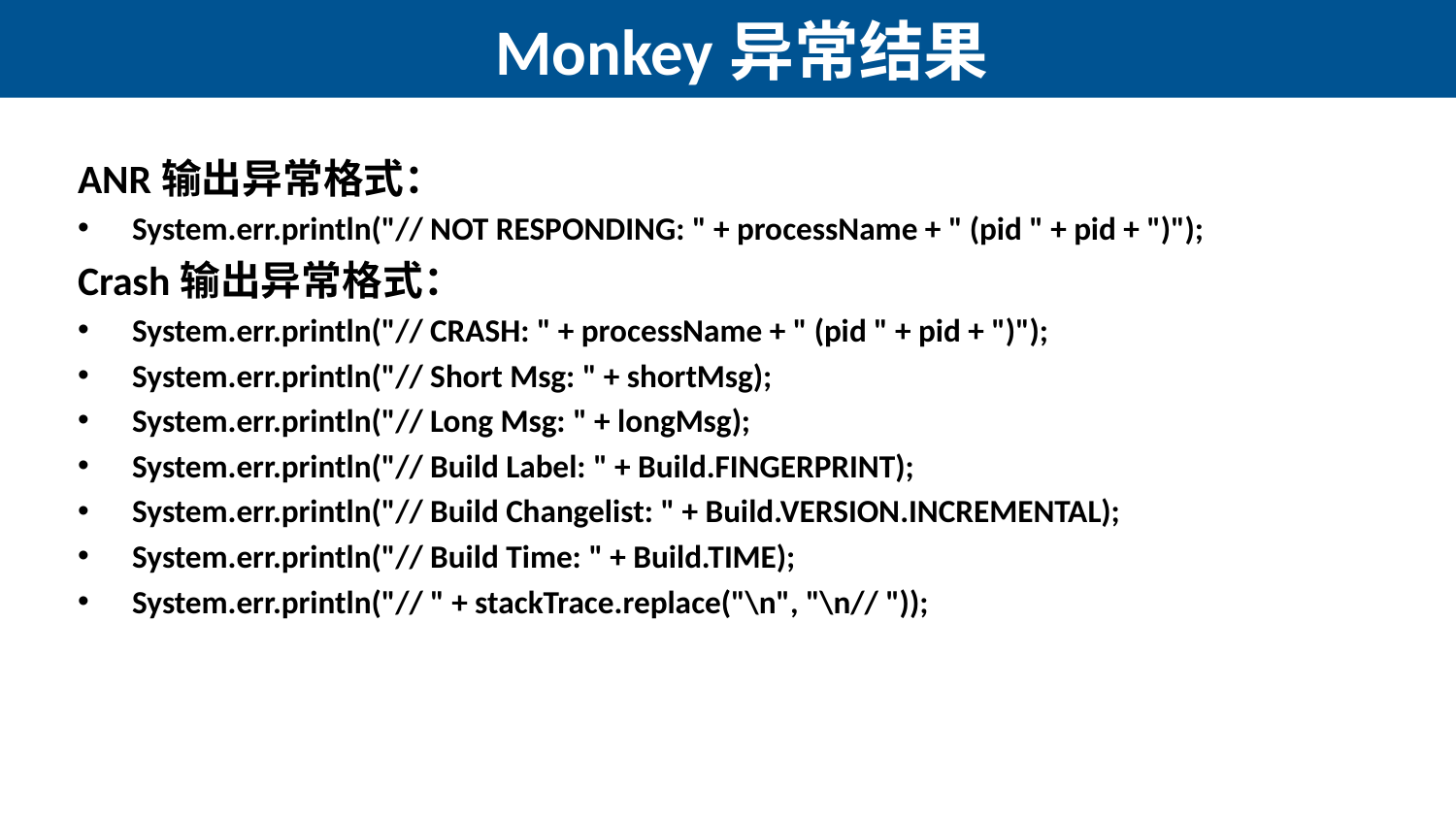

# Monkey异常结果
ANR输出异常格式：
System.err.println("// NOT RESPONDING: " + processName + " (pid " + pid + ")");
Crash输出异常格式：
System.err.println("// CRASH: " + processName + " (pid " + pid + ")");
System.err.println("// Short Msg: " + shortMsg);
System.err.println("// Long Msg: " + longMsg);
System.err.println("// Build Label: " + Build.FINGERPRINT);
System.err.println("// Build Changelist: " + Build.VERSION.INCREMENTAL);
System.err.println("// Build Time: " + Build.TIME);
System.err.println("// " + stackTrace.replace("\n", "\n// "));